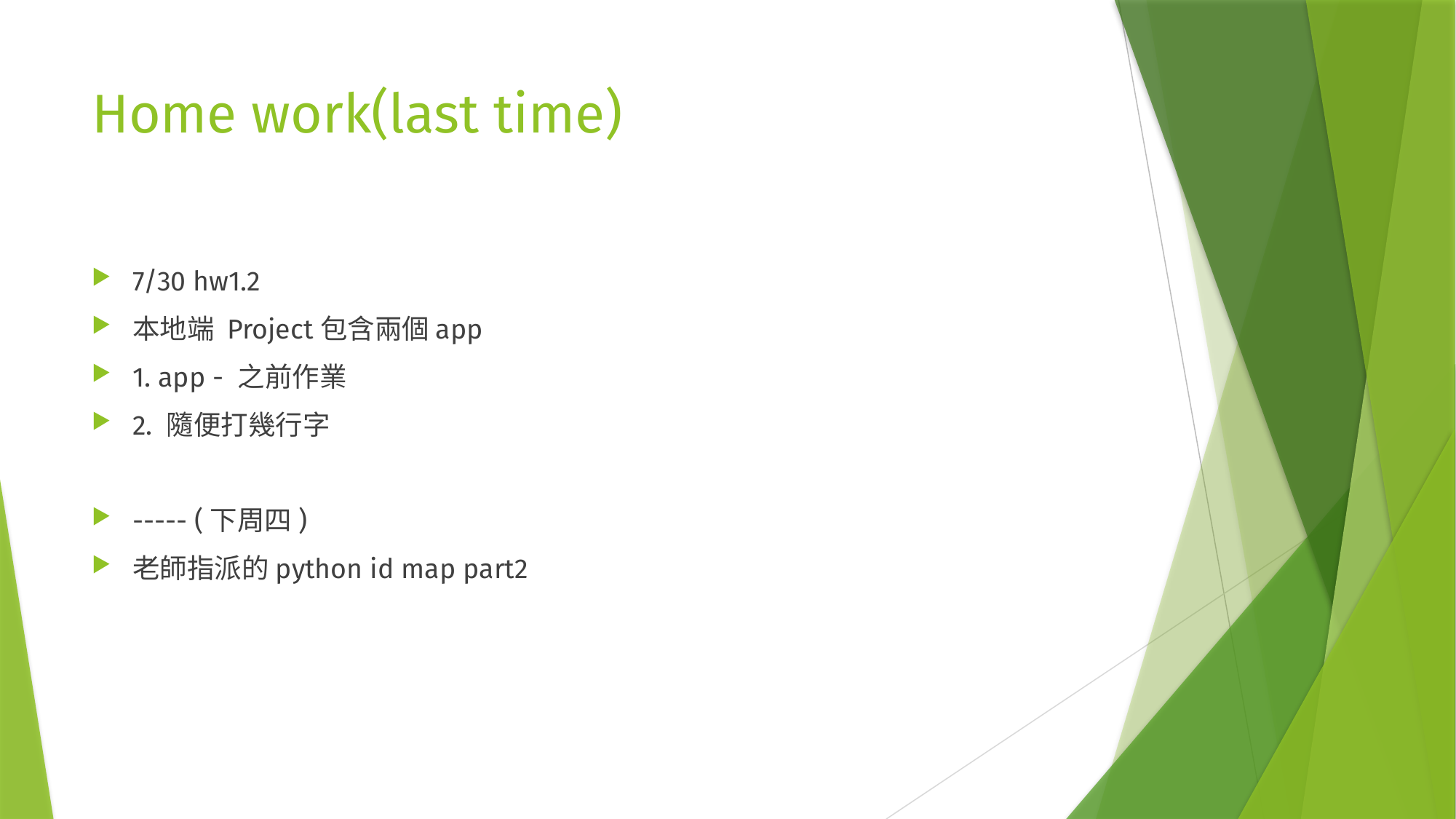

# Home work(last time)
7/30 hw1.2
本地端 Project包含兩個app
1. app - 之前作業
2. 隨便打幾行字

----- (下周四)
老師指派的python id map part2